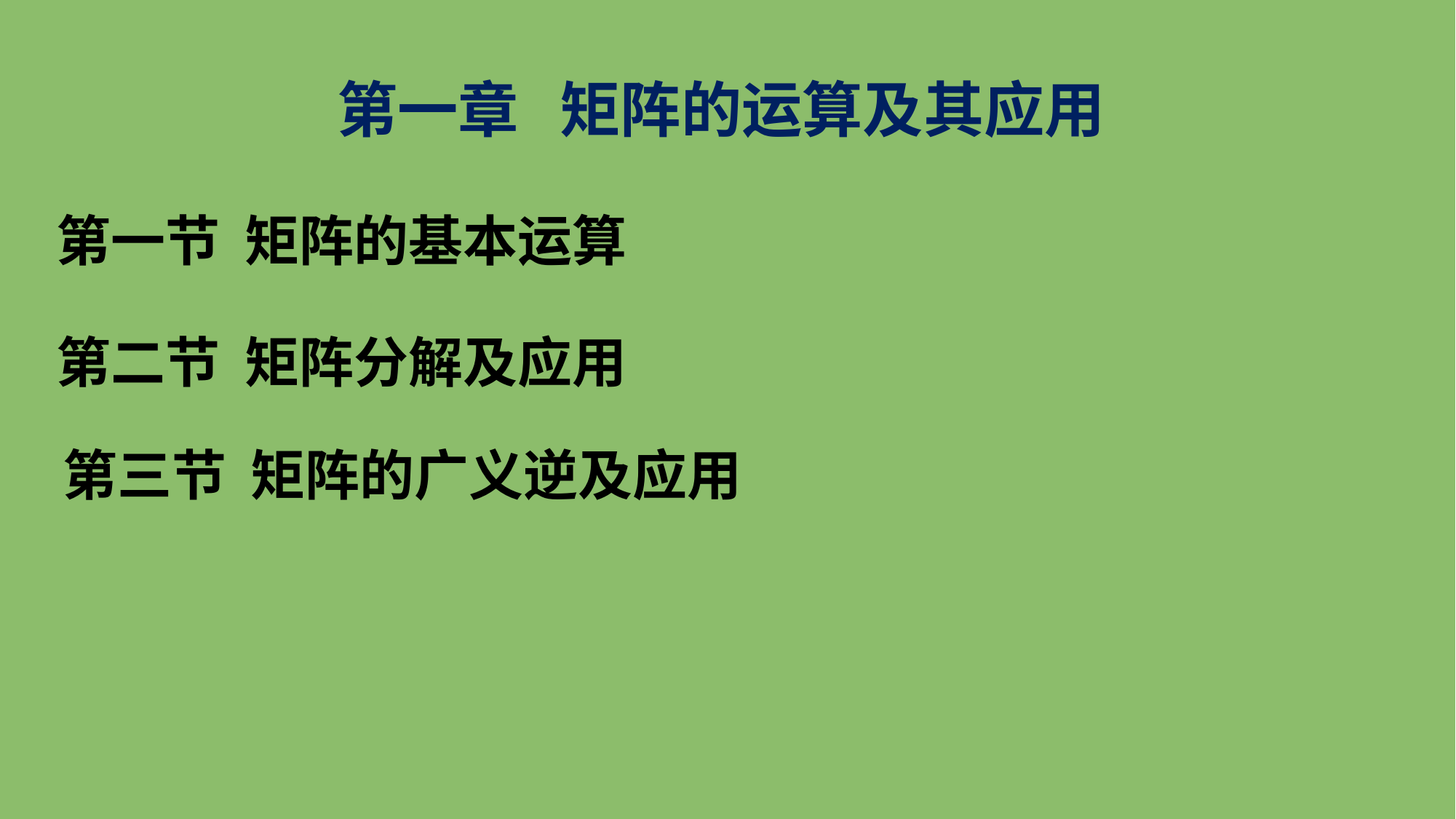

第一章   矩阵的运算及其应用
第一节  矩阵的基本运算
第二节  矩阵分解及应用
第三节  矩阵的广义逆及应用